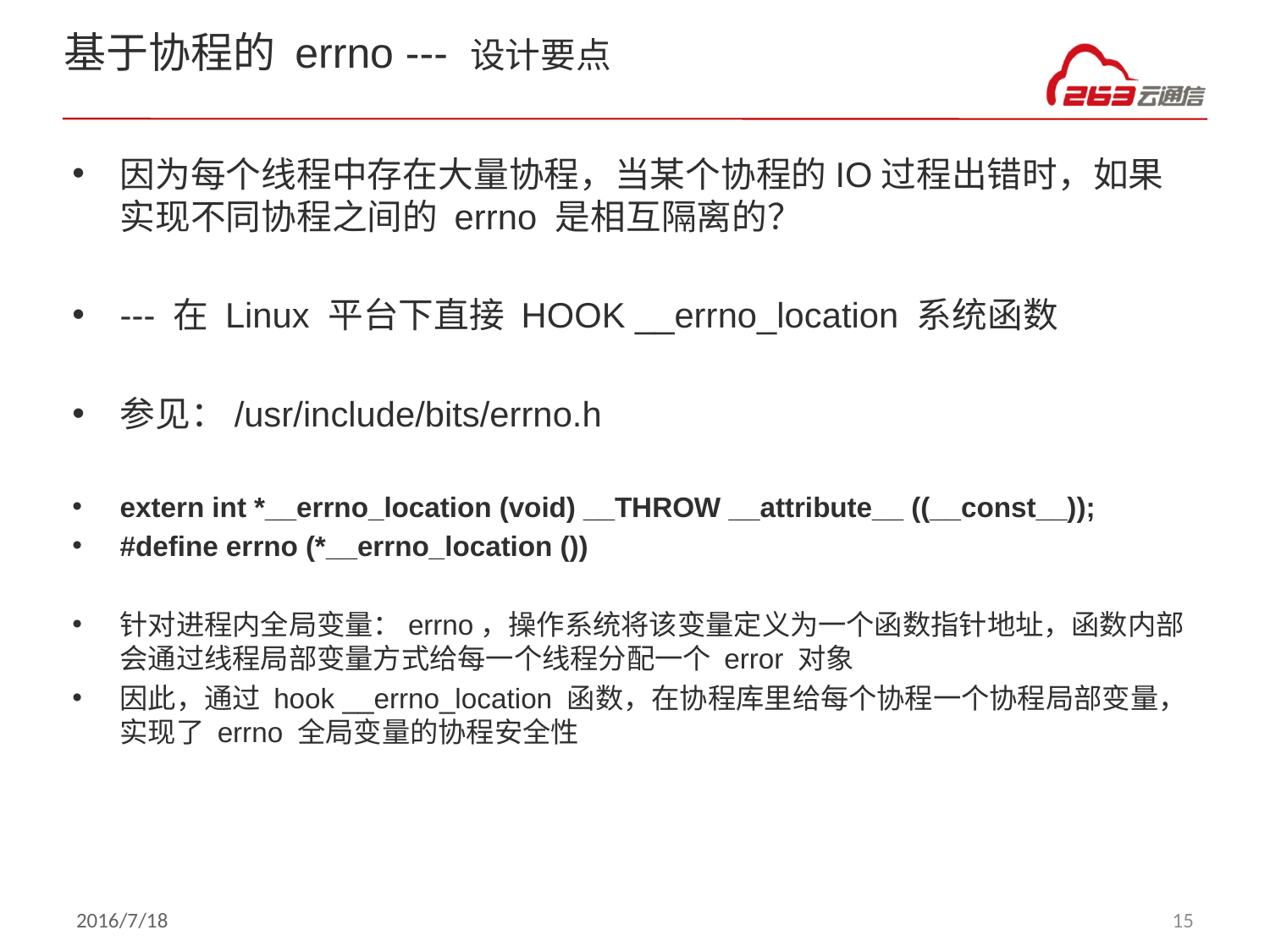

# 基于协程的 errno --- 设计要点
因为每个线程中存在大量协程，当某个协程的IO过程出错时，如果实现不同协程之间的 errno 是相互隔离的？

--- 在 Linux 平台下直接 HOOK __errno_location 系统函数

参见：/usr/include/bits/errno.h

extern int *__errno_location (void) __THROW __attribute__ ((__const__));
#define errno (*__errno_location ())

针对进程内全局变量：errno，操作系统将该变量定义为一个函数指针地址，函数内部会通过线程局部变量方式给每一个线程分配一个 error 对象
因此，通过 hook __errno_location 函数，在协程库里给每个协程一个协程局部变量，实现了 errno 全局变量的协程安全性